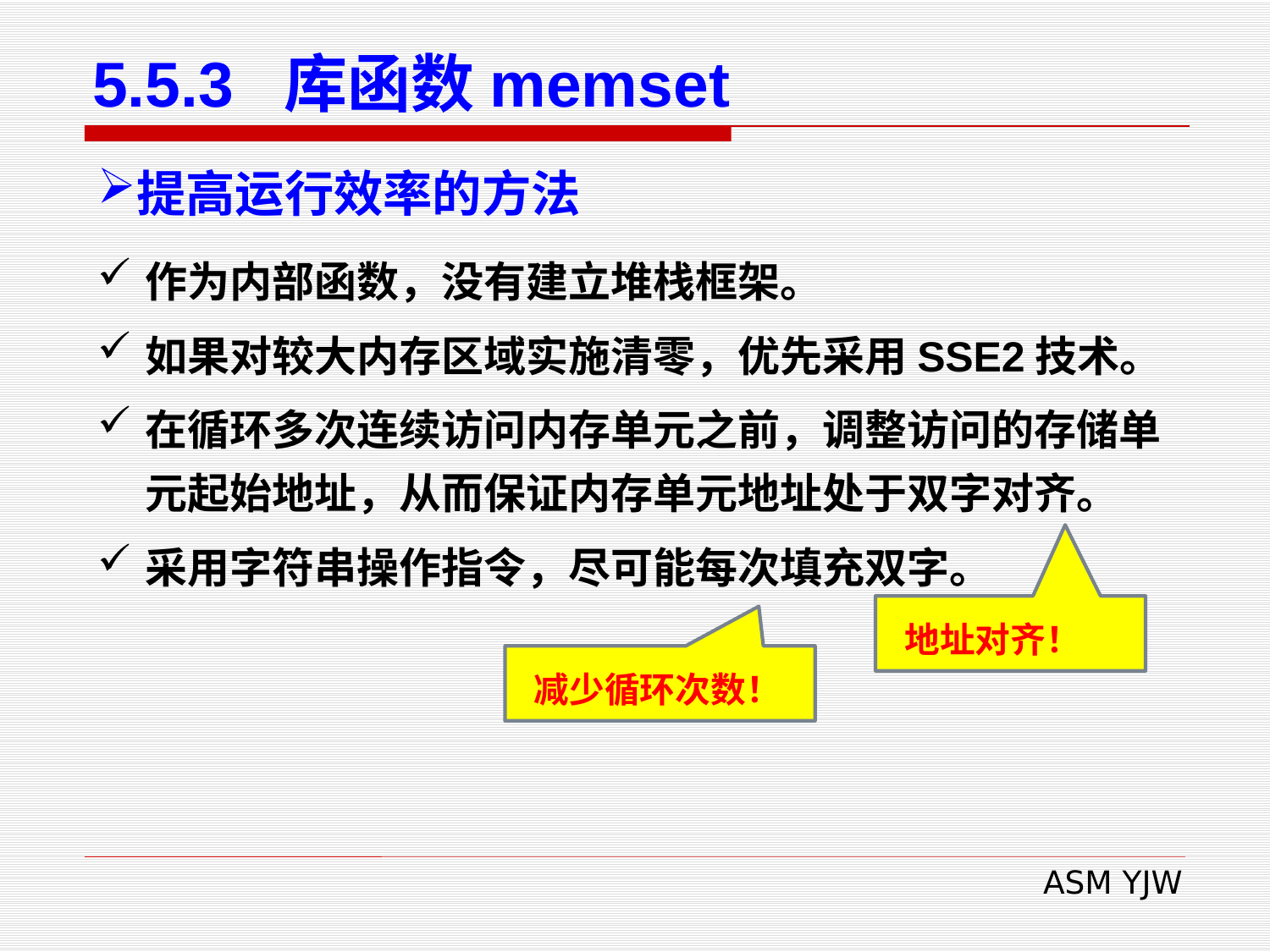

# 5.5.3  库函数memset
提高运行效率的方法
作为内部函数，没有建立堆栈框架。
如果对较大内存区域实施清零，优先采用SSE2技术。
在循环多次连续访问内存单元之前，调整访问的存储单元起始地址，从而保证内存单元地址处于双字对齐。
采用字符串操作指令，尽可能每次填充双字。
 地址对齐！
 减少循环次数！